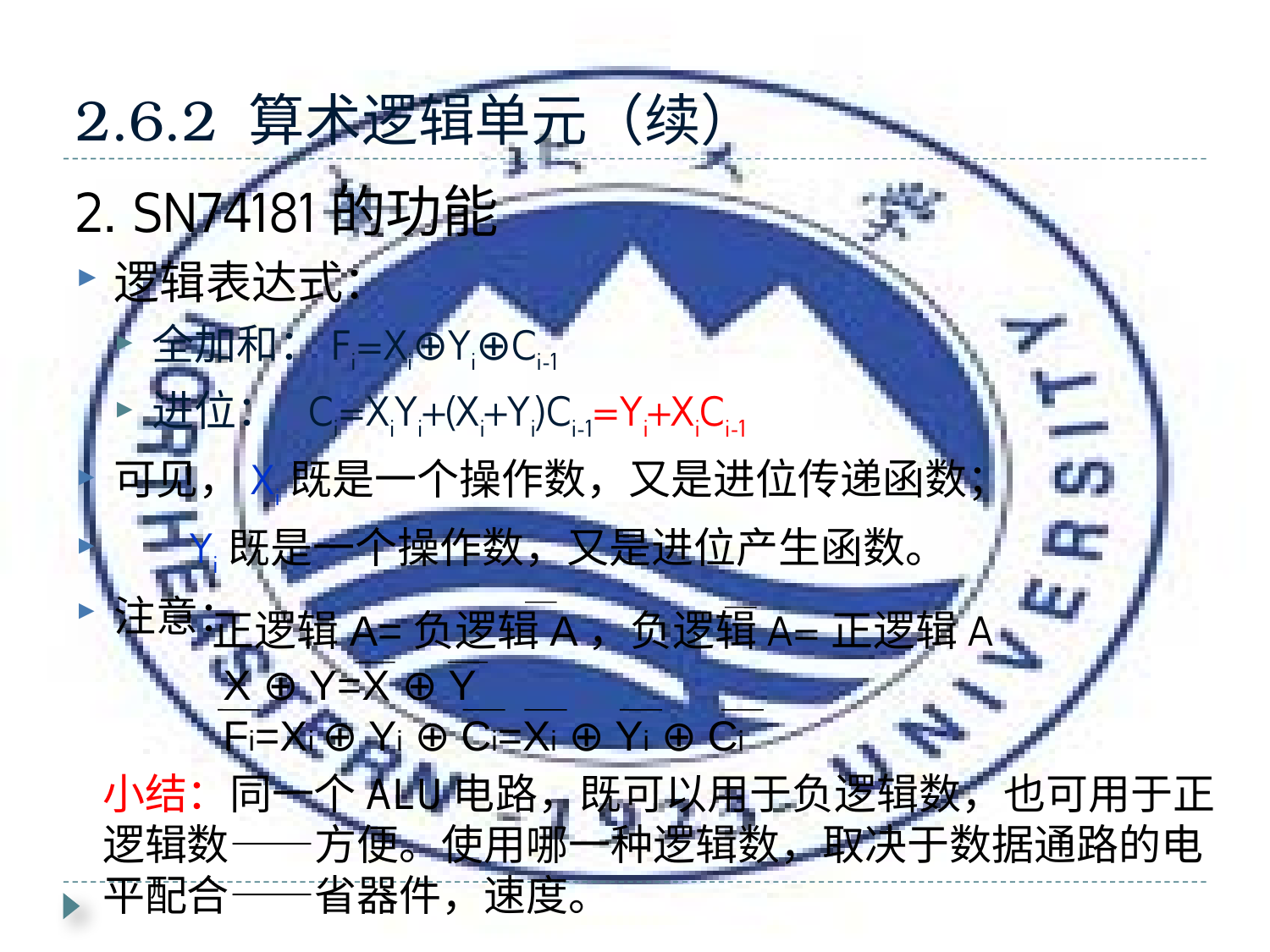

# 2.6.2 算术逻辑单元（续）
2. SN74181的功能
逻辑表达式：
全加和：Fi=Xi⊕Yi⊕Ci-1
进位：  Ci=XiYi+(Xi+Yi)Ci-1=Yi+XiCi-1
可见，Xi既是一个操作数，又是进位传递函数；
      Yi既是一个操作数，又是进位产生函数。
注意：
正逻辑A=负逻辑A，负逻辑A=正逻辑A

           X ⊕ Y=X ⊕ Y
           Fi=Xi ⊕ Yi ⊕ Ci=Xi ⊕ Yi ⊕ Ci

小结：同一个ALU电路，既可以用于负逻辑数，也可用于正逻辑数——方便。使用哪一种逻辑数，取决于数据通路的电平配合——省器件，速度。